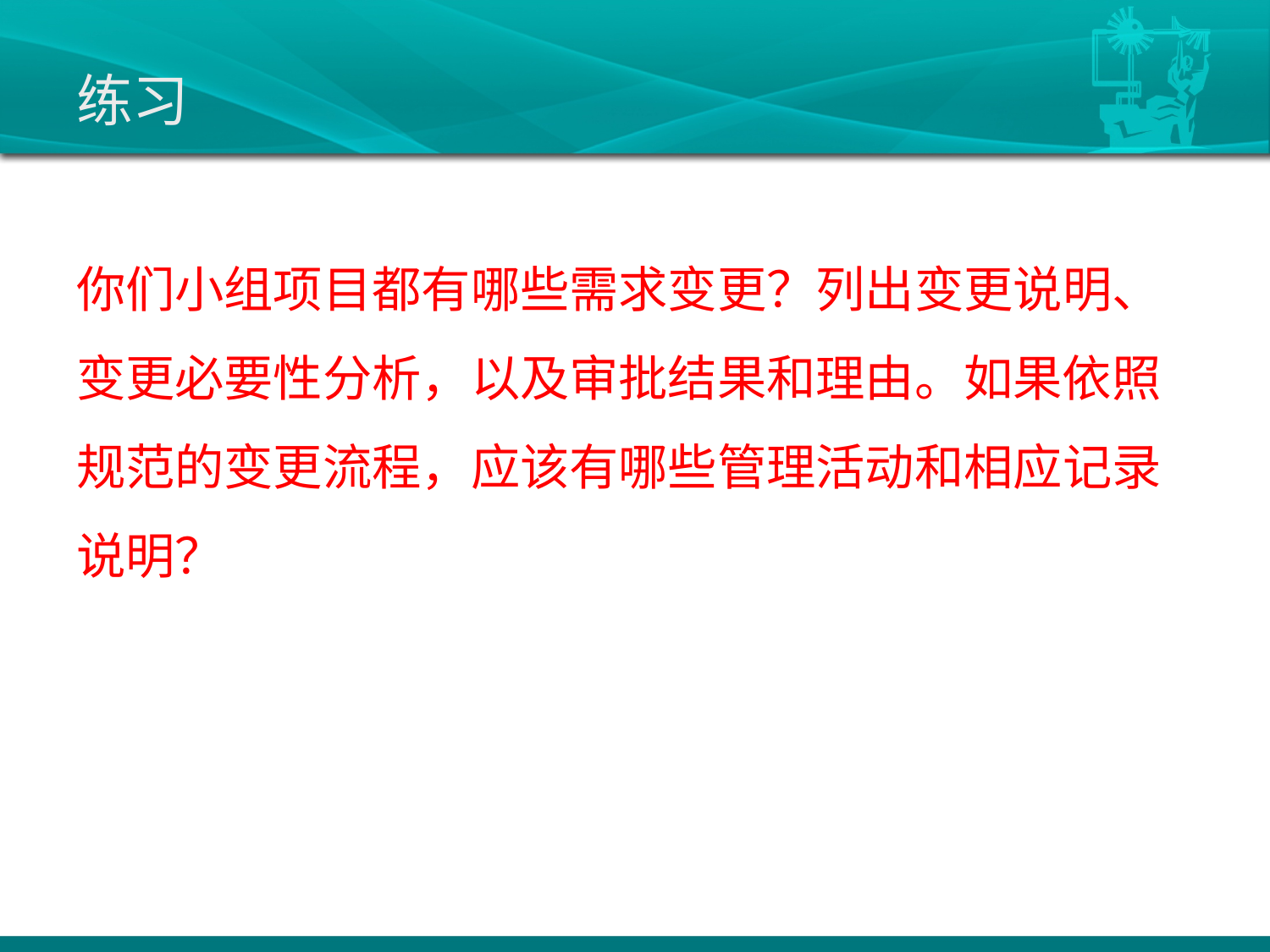

# 练习
你们小组项目都有哪些需求变更？列出变更说明、变更必要性分析，以及审批结果和理由。如果依照规范的变更流程，应该有哪些管理活动和相应记录说明？